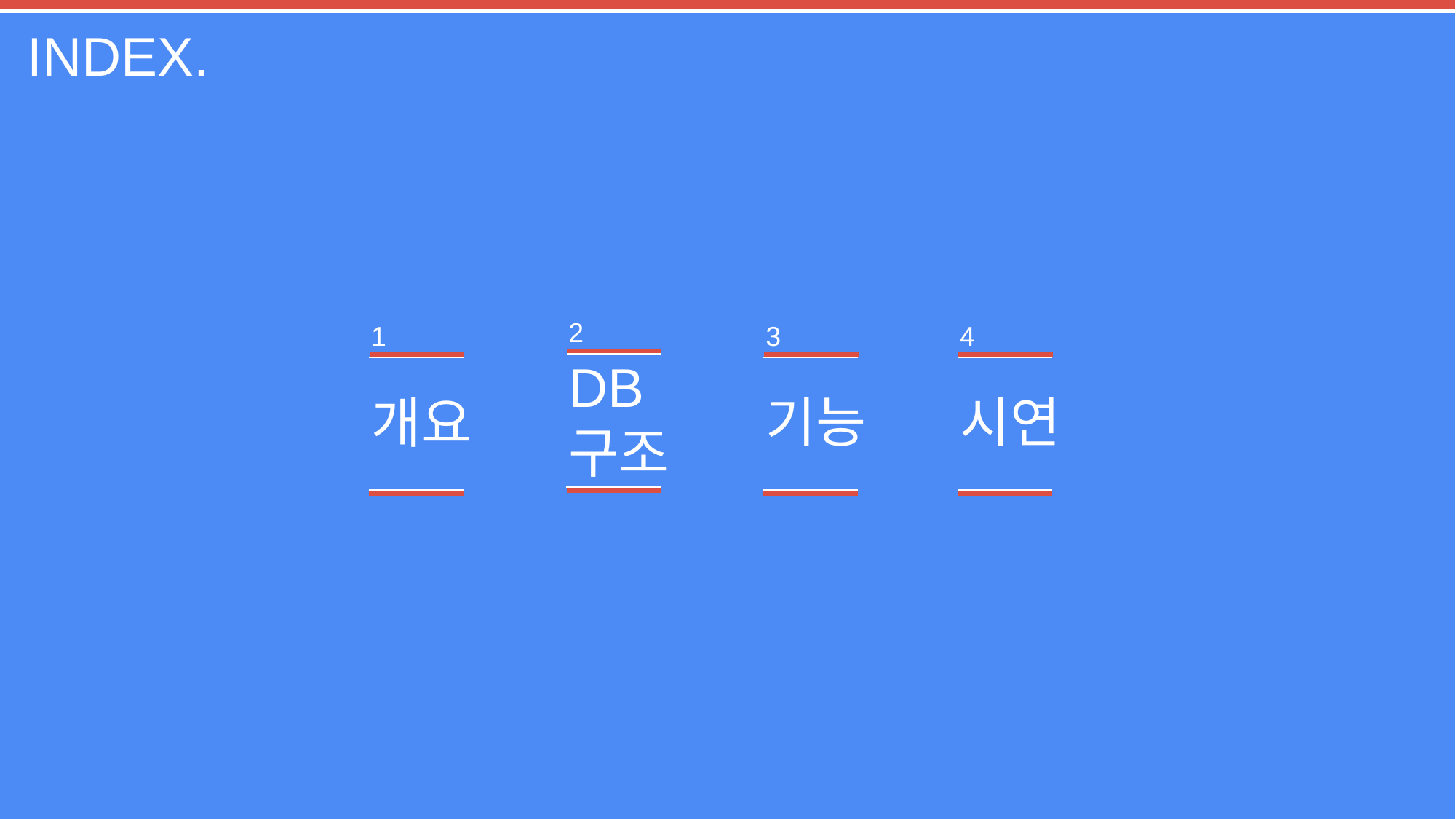

INDEX.
2
DB
구조
1
개요
3
기능
4
시연